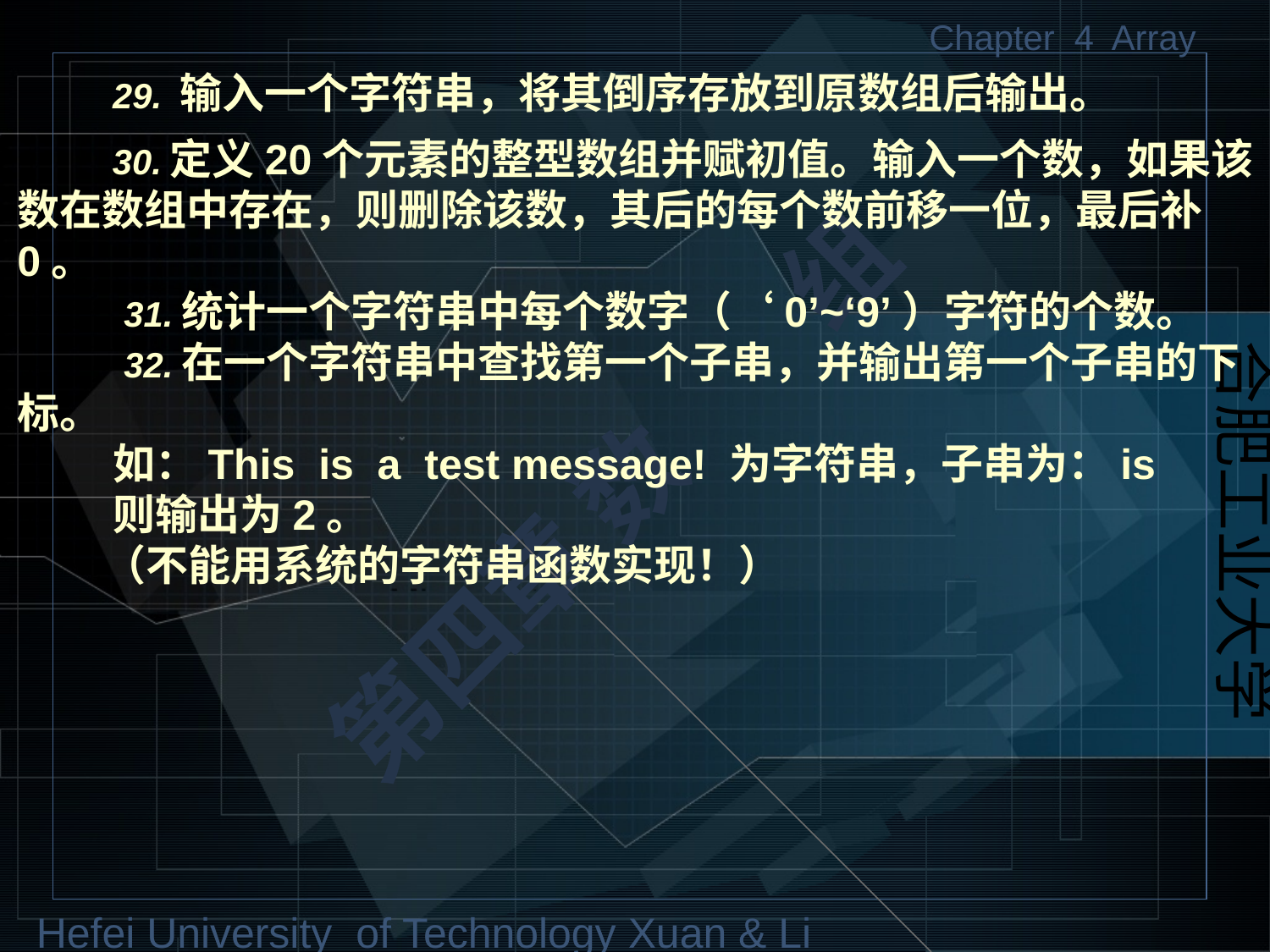

# 29. 输入一个字符串，将其倒序存放到原数组后输出。
         30.定义20个元素的整型数组并赋初值。输入一个数，如果该数在数组中存在，则删除该数，其后的每个数前移一位，最后补0。
         31.统计一个字符串中每个数字（‘0’~‘9’）字符的个数。
         32.在一个字符串中查找第一个子串，并输出第一个子串的下标。
         如：This  is  a  test message! 为字符串，子串为：is
         则输出为2。
        （不能用系统的字符串函数实现！）